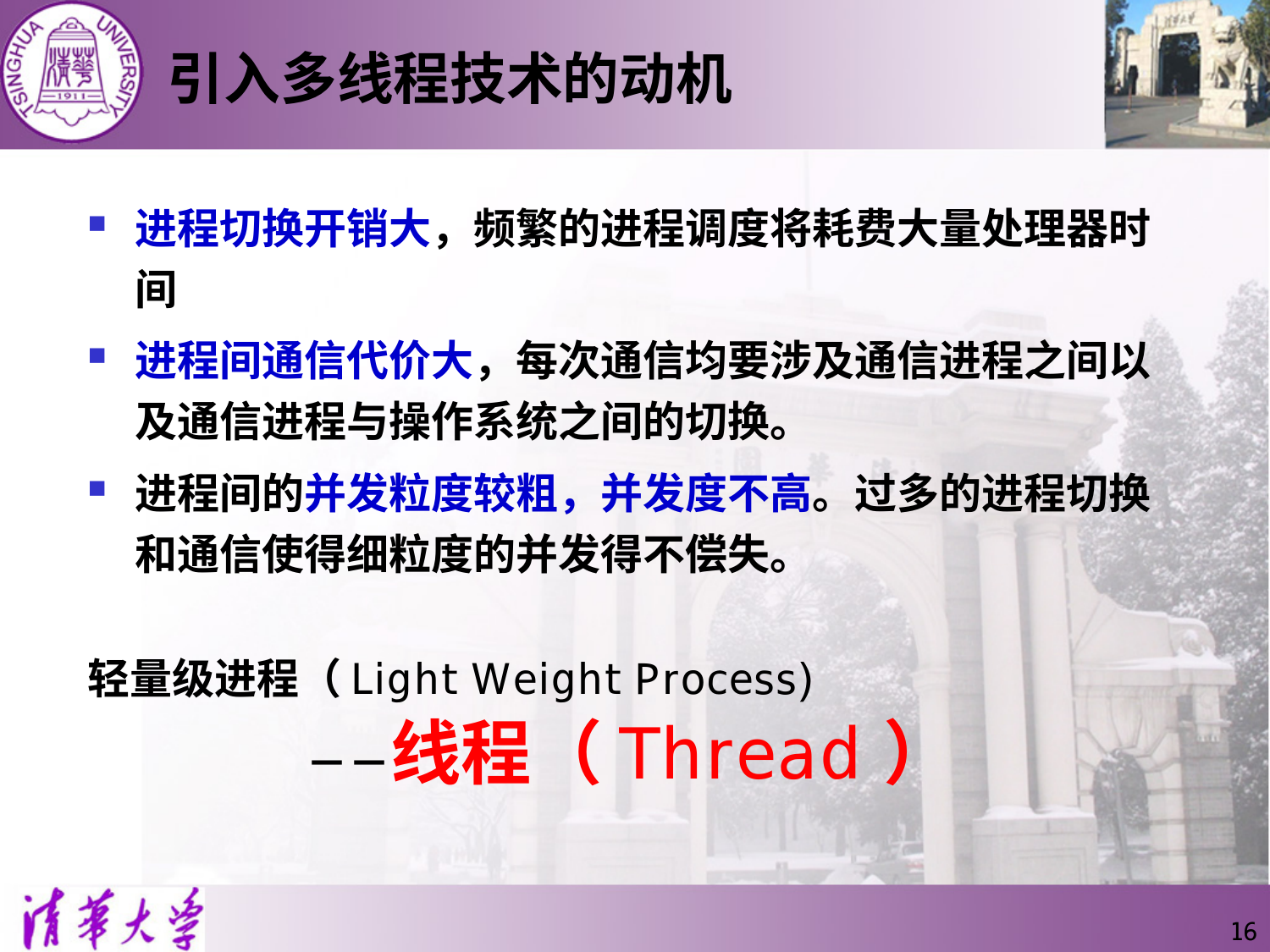

# 引入多线程技术的动机
进程切换开销大，频繁的进程调度将耗费大量处理器时间
进程间通信代价大，每次通信均要涉及通信进程之间以及通信进程与操作系统之间的切换。
进程间的并发粒度较粗，并发度不高。过多的进程切换和通信使得细粒度的并发得不偿失。

轻量级进程（Light Weight Process)
－－线程（Thread）

16